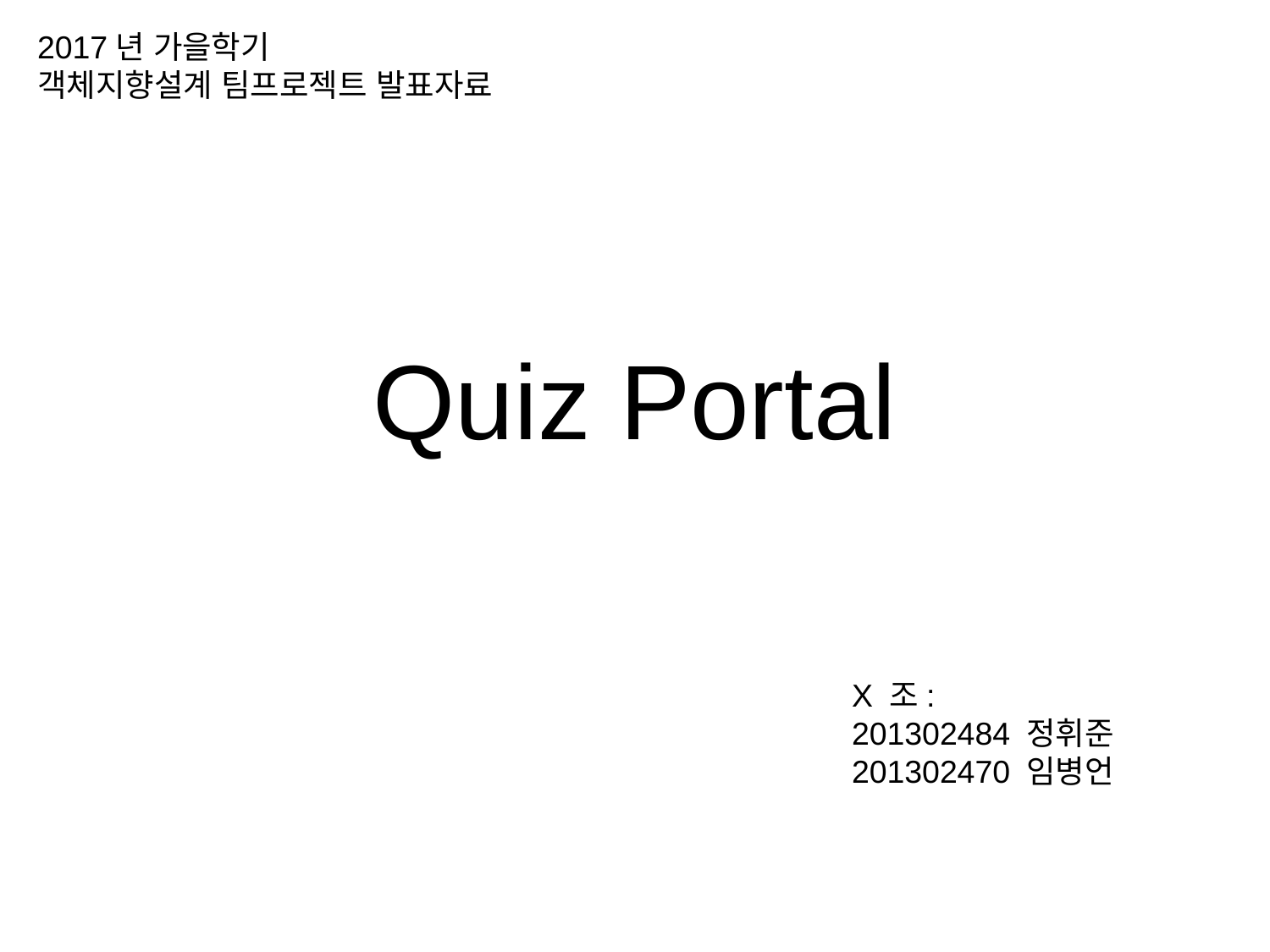

2017년 가을학기
객체지향설계 팀프로젝트 발표자료

# Quiz Portal
X 조:
201302484 정휘준
201302470 임병언